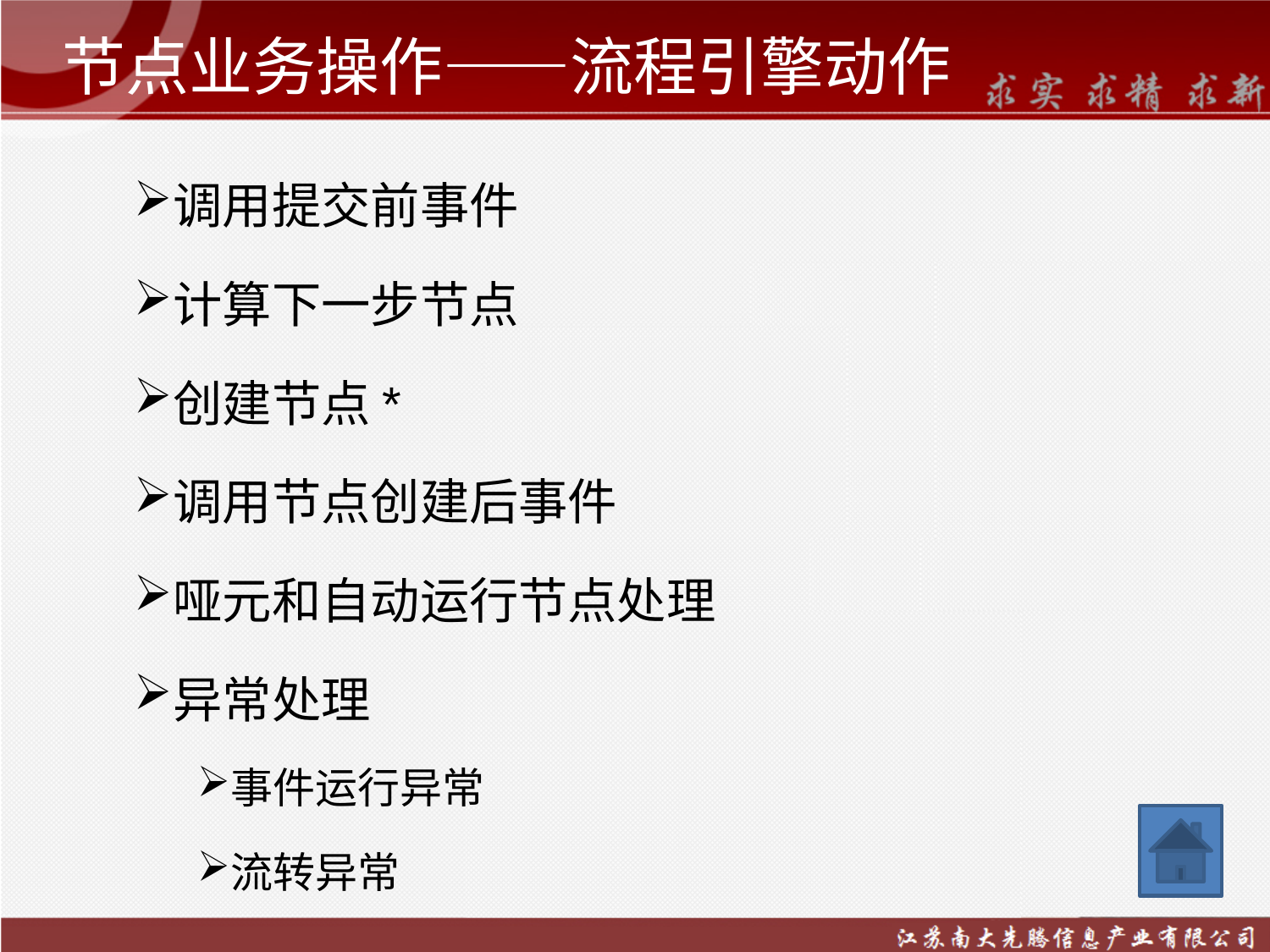

# 节点业务操作——流程引擎动作
调用提交前事件
计算下一步节点
创建节点*
调用节点创建后事件
哑元和自动运行节点处理
异常处理
事件运行异常
流转异常